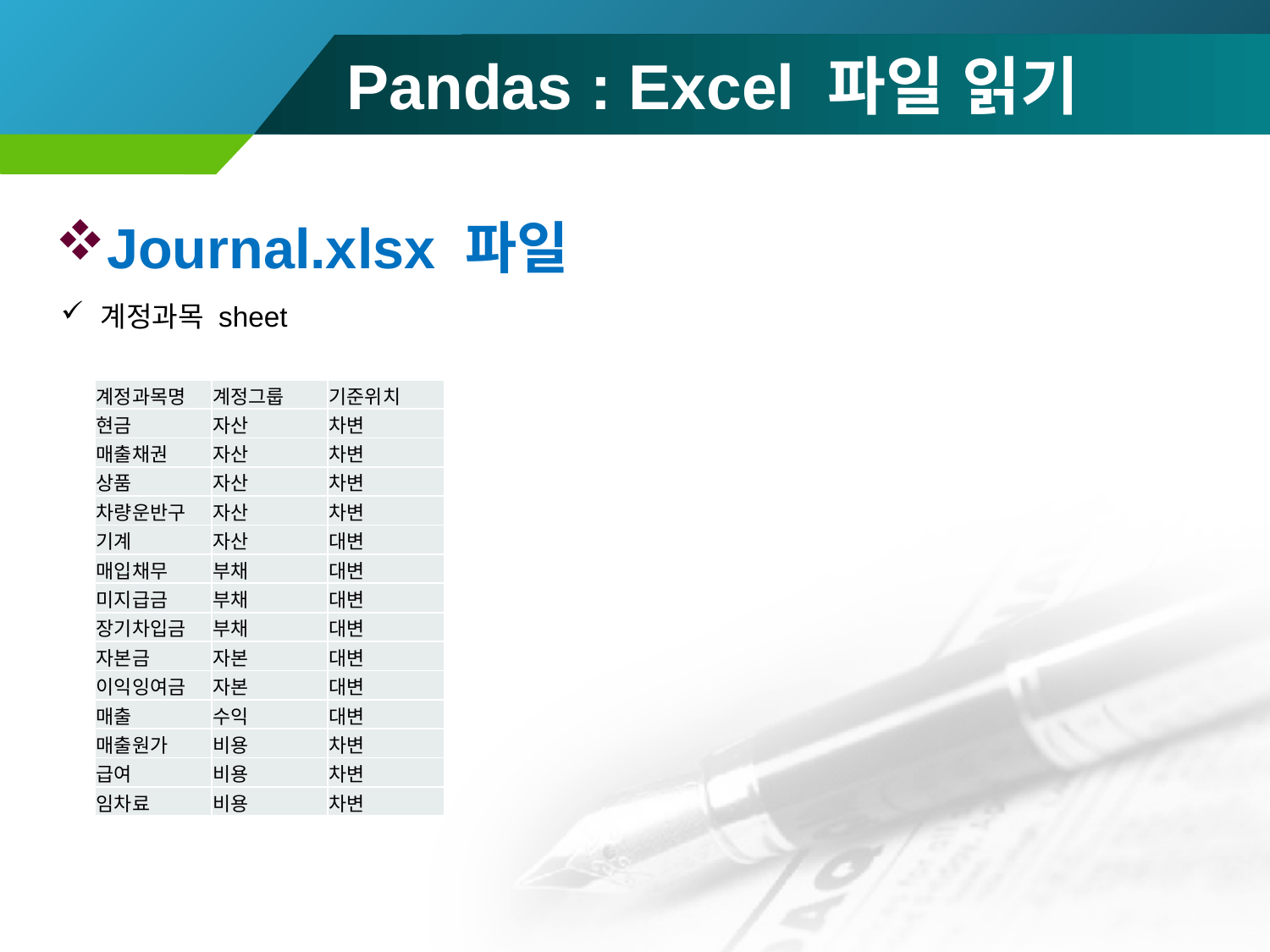

# Pandas : Excel 파일 읽기
Journal.xlsx 파일
계정과목 sheet
| 계정과목명 | 계정그룹 | 기준위치 |
| --- | --- | --- |
| 현금 | 자산 | 차변 |
| 매출채권 | 자산 | 차변 |
| 상품 | 자산 | 차변 |
| 차량운반구 | 자산 | 차변 |
| 기계 | 자산 | 대변 |
| 매입채무 | 부채 | 대변 |
| 미지급금 | 부채 | 대변 |
| 장기차입금 | 부채 | 대변 |
| 자본금 | 자본 | 대변 |
| 이익잉여금 | 자본 | 대변 |
| 매출 | 수익 | 대변 |
| 매출원가 | 비용 | 차변 |
| 급여 | 비용 | 차변 |
| 임차료 | 비용 | 차변 |